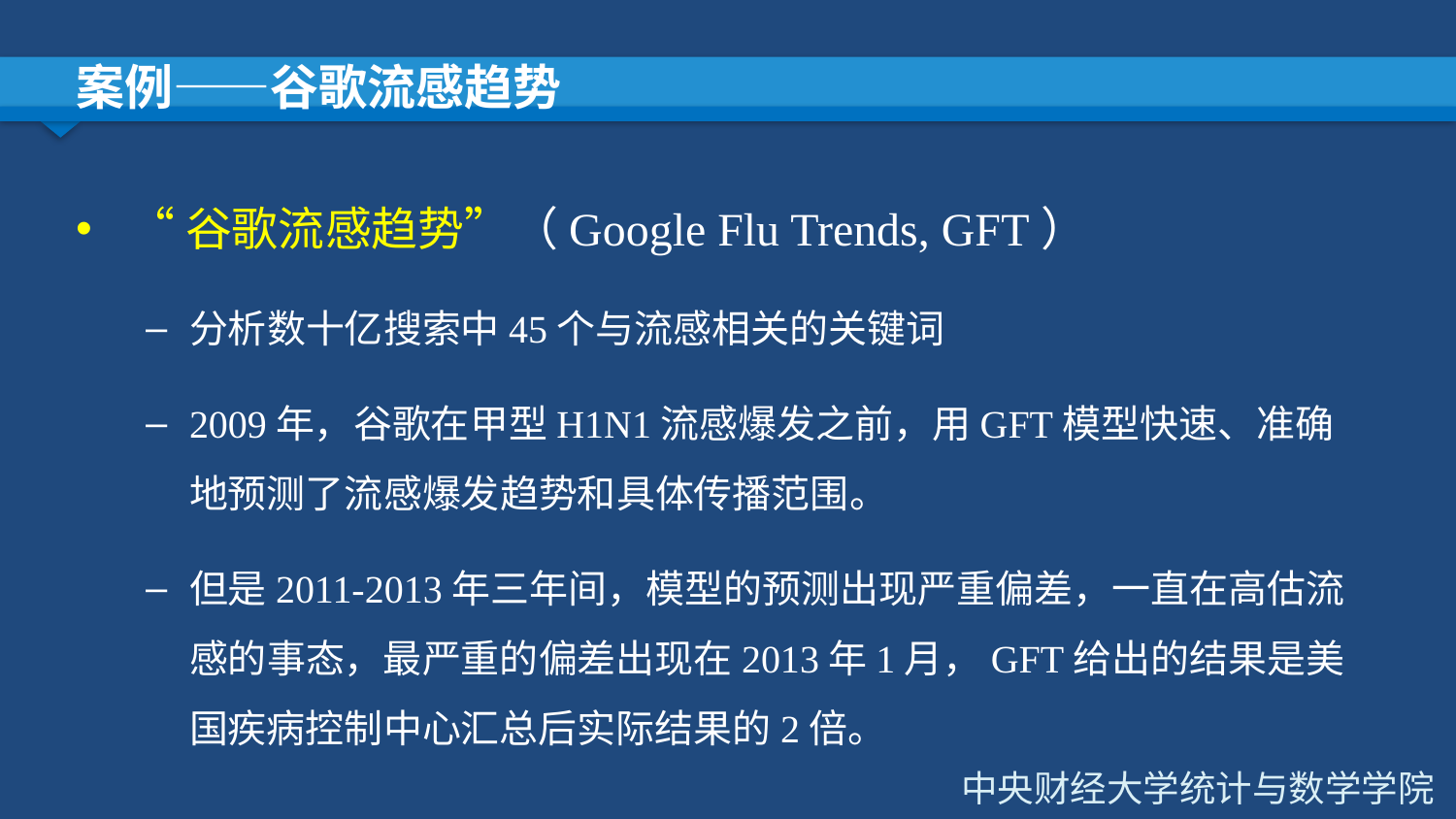

# 案例——谷歌流感趋势
“谷歌流感趋势”（Google Flu Trends, GFT）
分析数十亿搜索中45个与流感相关的关键词
2009年，谷歌在甲型H1N1流感爆发之前，用GFT模型快速、准确地预测了流感爆发趋势和具体传播范围。
但是2011-2013年三年间，模型的预测出现严重偏差，一直在高估流感的事态，最严重的偏差出现在2013年1月，GFT给出的结果是美国疾病控制中心汇总后实际结果的2倍。